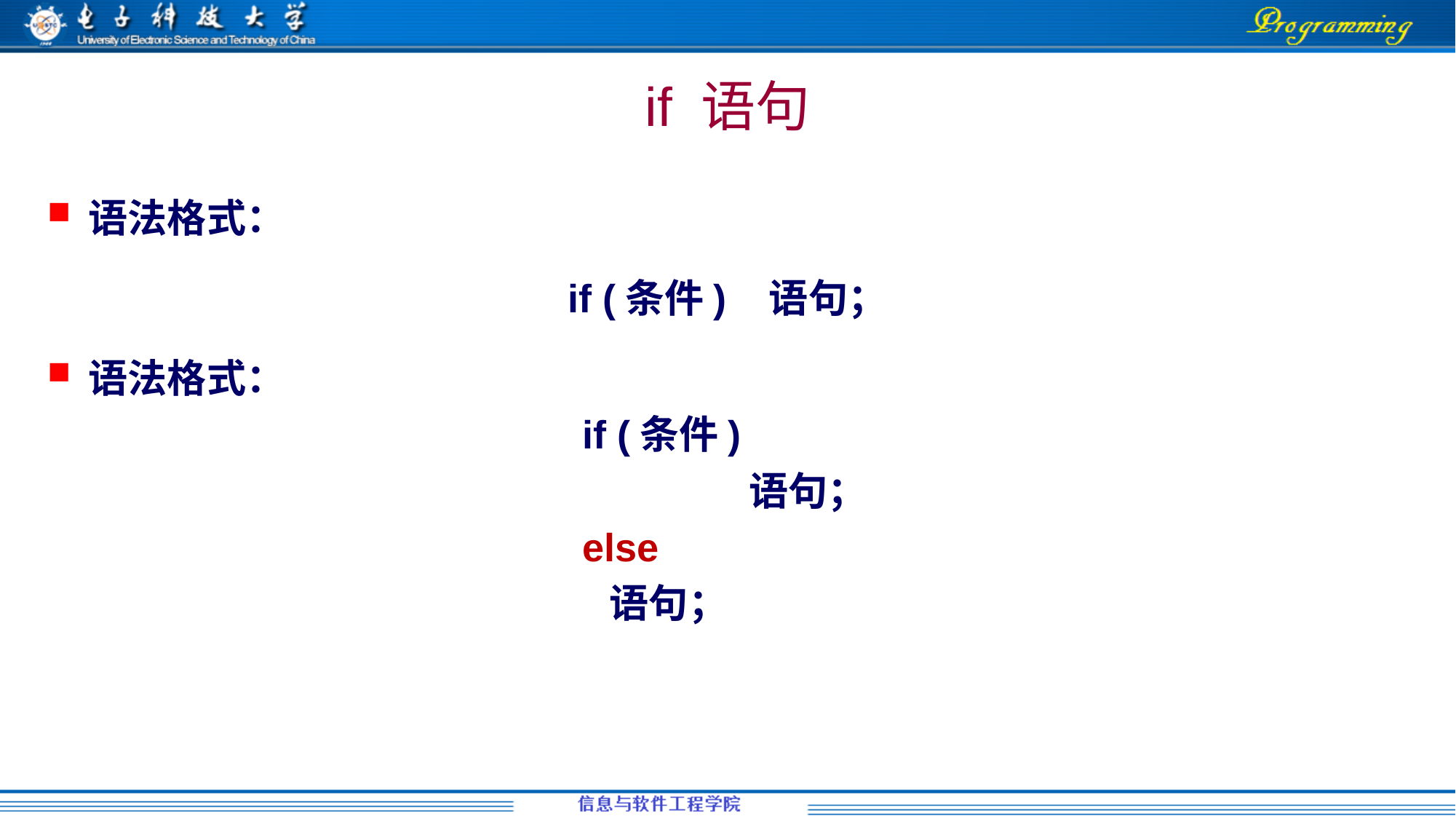

# if 语句
语法格式：
if (条件)   语句；
语法格式：
                                                 if (条件)
                 语句；
                                                 else
                                                              语句；